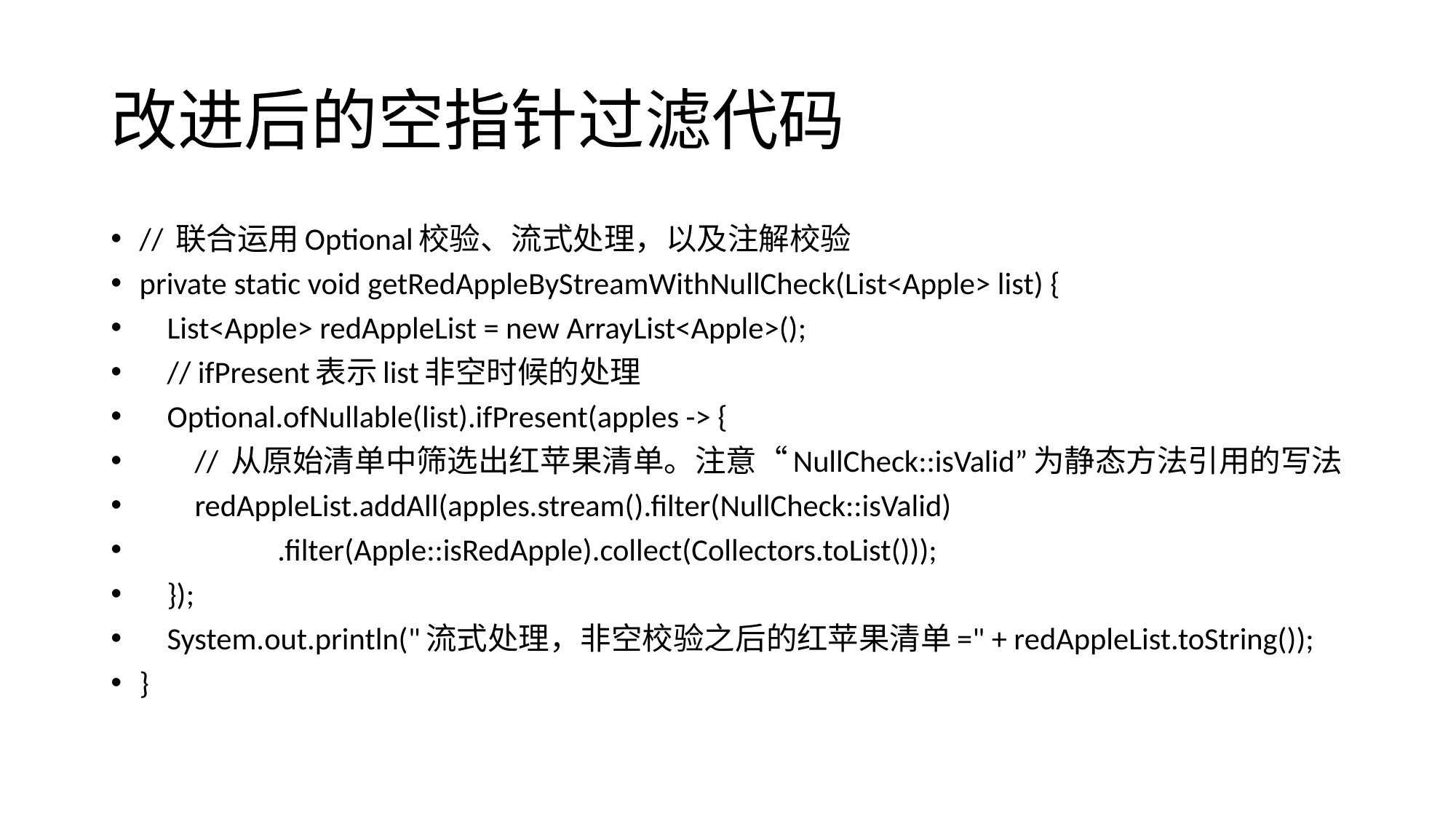

# 改进后的空指针过滤代码
// 联合运用Optional校验、流式处理，以及注解校验
private static void getRedAppleByStreamWithNullCheck(List<Apple> list) {
    List<Apple> redAppleList = new ArrayList<Apple>();
    // ifPresent表示list非空时候的处理
    Optional.ofNullable(list).ifPresent(apples -> {
        // 从原始清单中筛选出红苹果清单。注意“NullCheck::isValid”为静态方法引用的写法
        redAppleList.addAll(apples.stream().filter(NullCheck::isValid)
                    .filter(Apple::isRedApple).collect(Collectors.toList()));
    });
    System.out.println("流式处理，非空校验之后的红苹果清单=" + redAppleList.toString());
}